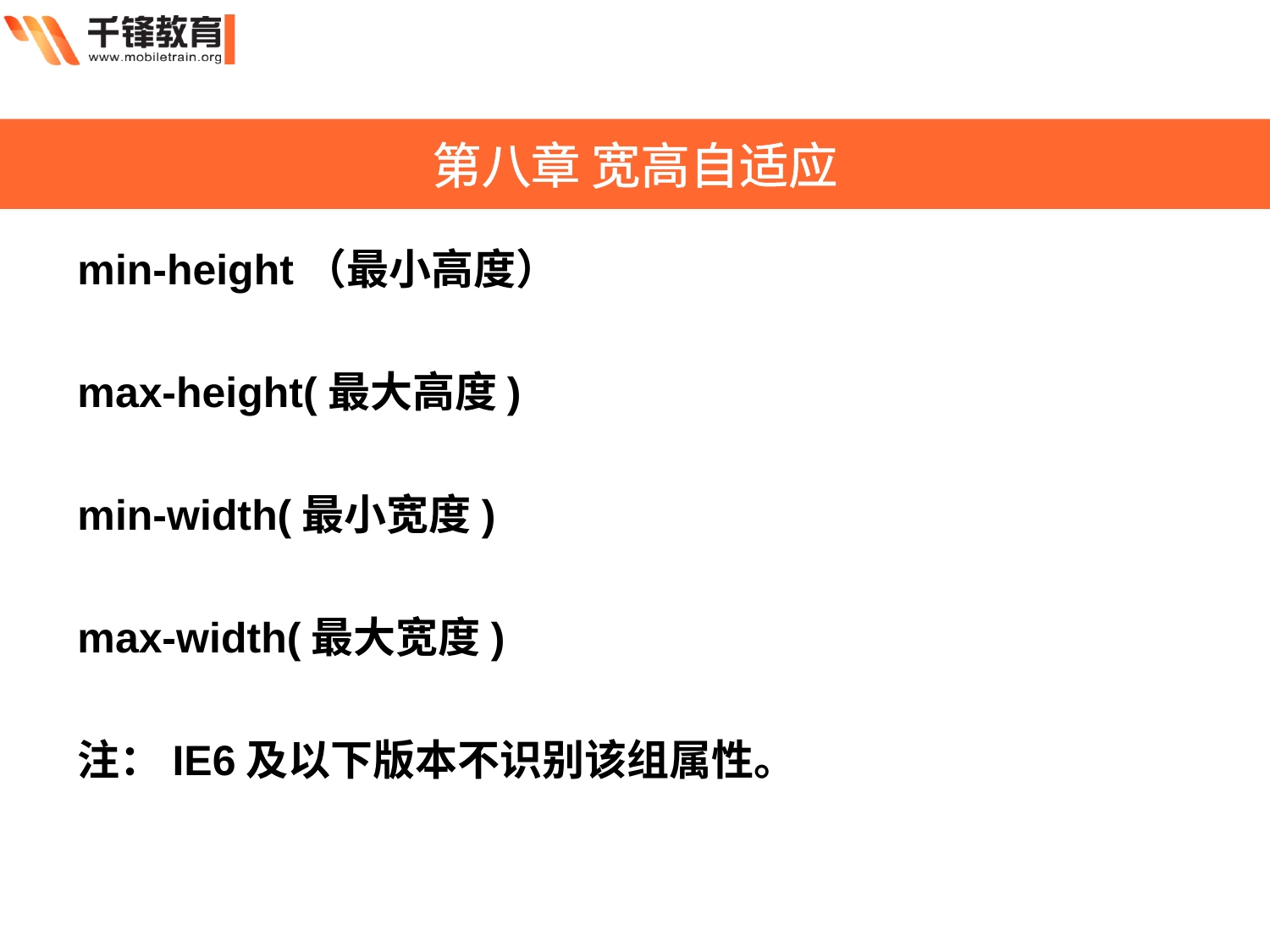

第八章 宽高自适应
min-height（最小高度）

max-height(最大高度)

min-width(最小宽度)

max-width(最大宽度)

注：IE6及以下版本不识别该组属性。